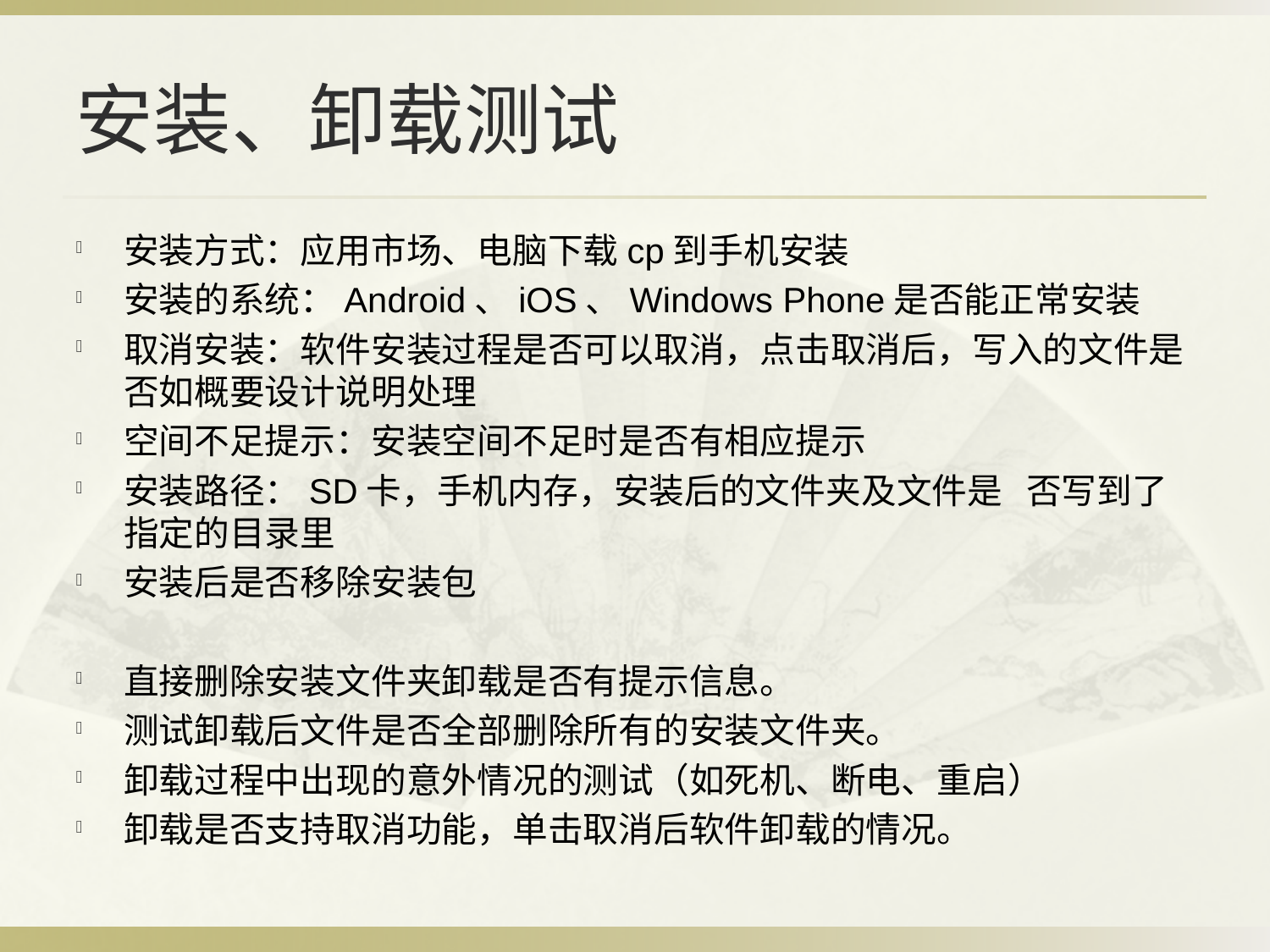

# 安装、卸载测试
安装方式：应用市场、电脑下载cp到手机安装
安装的系统：Android、iOS、Windows Phone是否能正常安装
取消安装：软件安装过程是否可以取消，点击取消后，写入的文件是否如概要设计说明处理
空间不足提示：安装空间不足时是否有相应提示
安装路径：SD卡，手机内存，安装后的文件夹及文件是   否写到了指定的目录里
安装后是否移除安装包

直接删除安装文件夹卸载是否有提示信息。
测试卸载后文件是否全部删除所有的安装文件夹。
卸载过程中出现的意外情况的测试（如死机、断电、重启）
卸载是否支持取消功能，单击取消后软件卸载的情况。